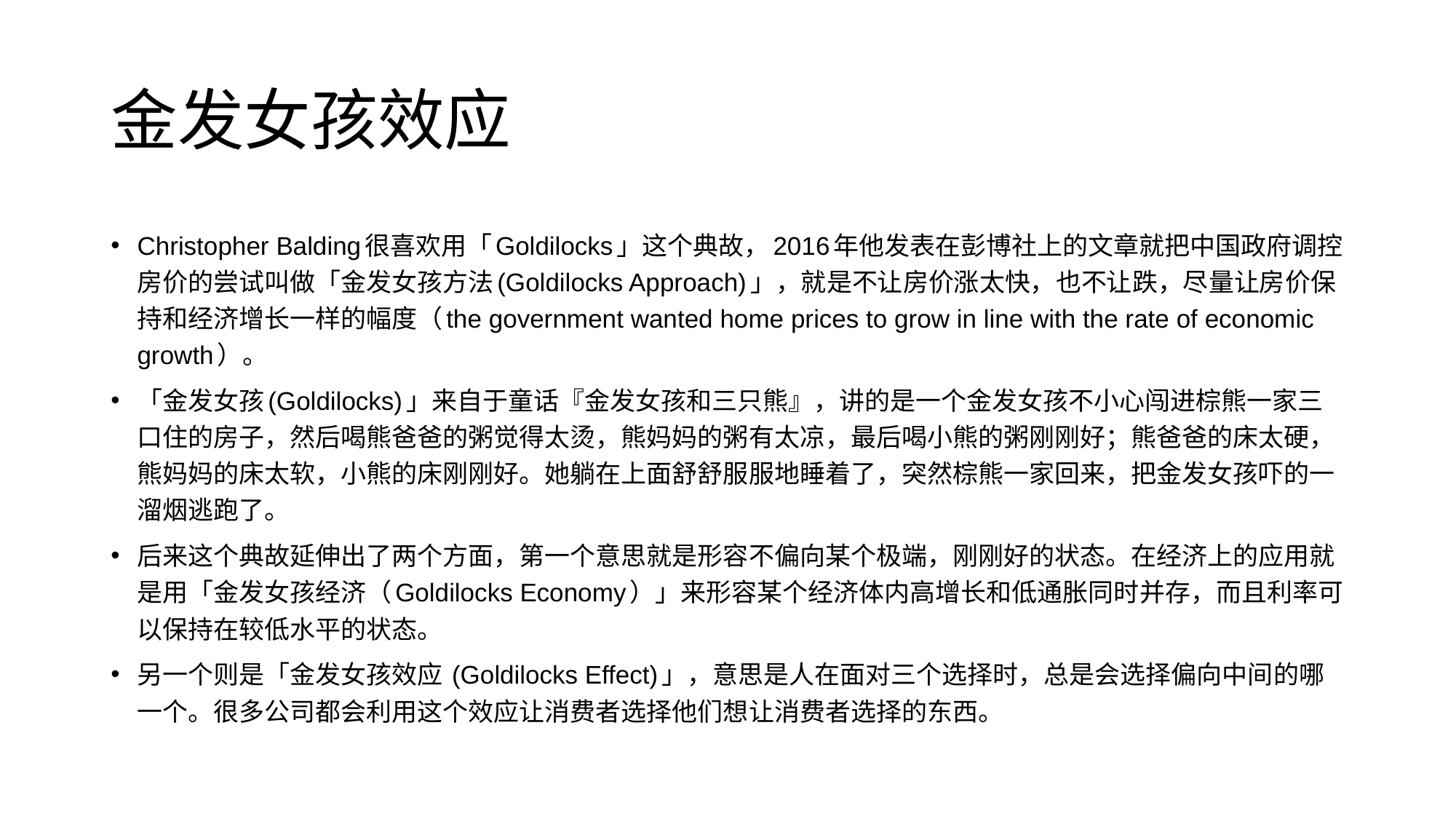

# 金发女孩效应
Christopher Balding很喜欢用「Goldilocks」这个典故，2016年他发表在彭博社上的文章就把中国政府调控房价的尝试叫做「金发女孩方法(Goldilocks Approach)」，就是不让房价涨太快，也不让跌，尽量让房价保持和经济增长一样的幅度（the government wanted home prices to grow in line with the rate of economic growth）。
「金发女孩(Goldilocks)」来自于童话『金发女孩和三只熊』，讲的是一个金发女孩不小心闯进棕熊一家三口住的房子，然后喝熊爸爸的粥觉得太烫，熊妈妈的粥有太凉，最后喝小熊的粥刚刚好；熊爸爸的床太硬，熊妈妈的床太软，小熊的床刚刚好。她躺在上面舒舒服服地睡着了，突然棕熊一家回来，把金发女孩吓的一溜烟逃跑了。
后来这个典故延伸出了两个方面，第一个意思就是形容不偏向某个极端，刚刚好的状态。在经济上的应用就是用「金发女孩经济（Goldilocks Economy）」来形容某个经济体内高增长和低通胀同时并存，而且利率可以保持在较低水平的状态。
另一个则是「金发女孩效应 (Goldilocks Effect)」，意思是人在面对三个选择时，总是会选择偏向中间的哪一个。很多公司都会利用这个效应让消费者选择他们想让消费者选择的东西。